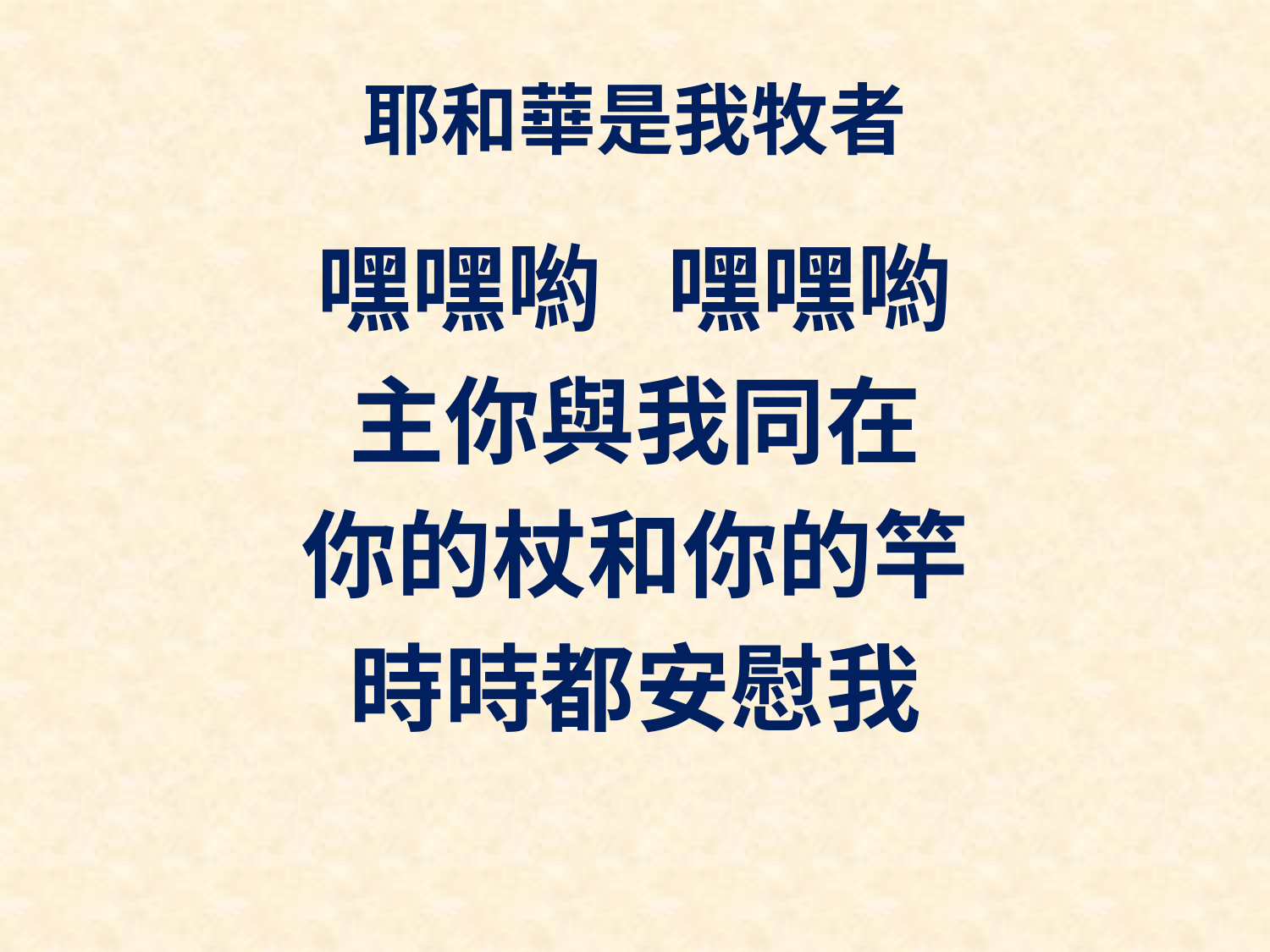

# 耶和華是我牧者
嘿嘿喲   嘿嘿喲
主你與我同在
你的杖和你的竿
時時都安慰我